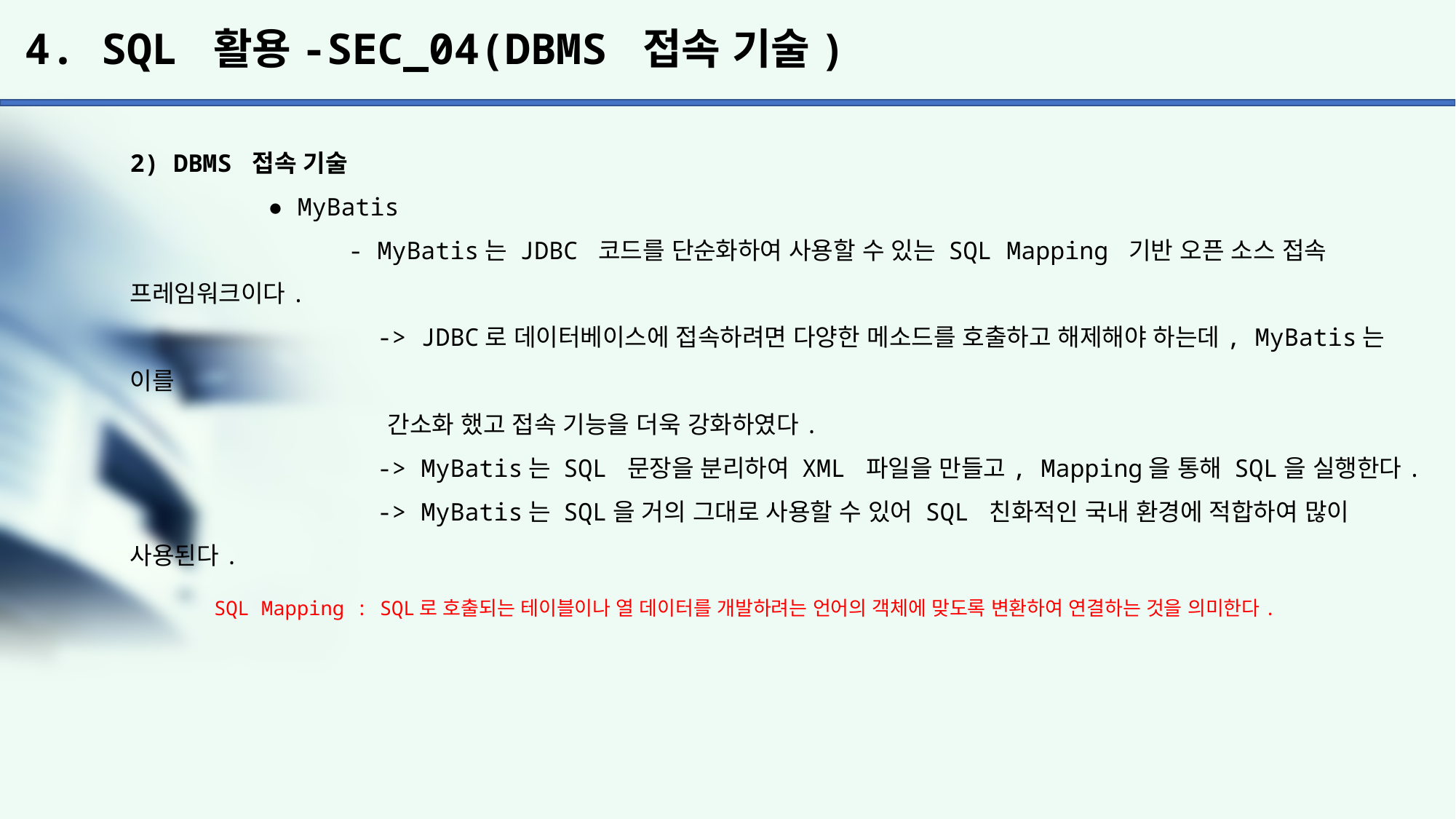

# 4. SQL 활용-SEC_04(DBMS 접속 기술)
2) DBMS 접속 기술
	  ● MyBatis
		- MyBatis는 JDBC 코드를 단순화하여 사용할 수 있는 SQL Mapping 기반 오픈 소스 접속 프레임워크이다.
		  -> JDBC로 데이터베이스에 접속하려면 다양한 메소드를 호출하고 해제해야 하는데, MyBatis는 이를
		     간소화 했고 접속 기능을 더욱 강화하였다.
		  -> MyBatis는 SQL 문장을 분리하여 XML 파일을 만들고, Mapping을 통해 SQL을 실행한다.
		  -> MyBatis는 SQL을 거의 그대로 사용할 수 있어 SQL 친화적인 국내 환경에 적합하여 많이 사용된다.

SQL Mapping : SQL로 호출되는 테이블이나 열 데이터를 개발하려는 언어의 객체에 맞도록 변환하여 연결하는 것을 의미한다.